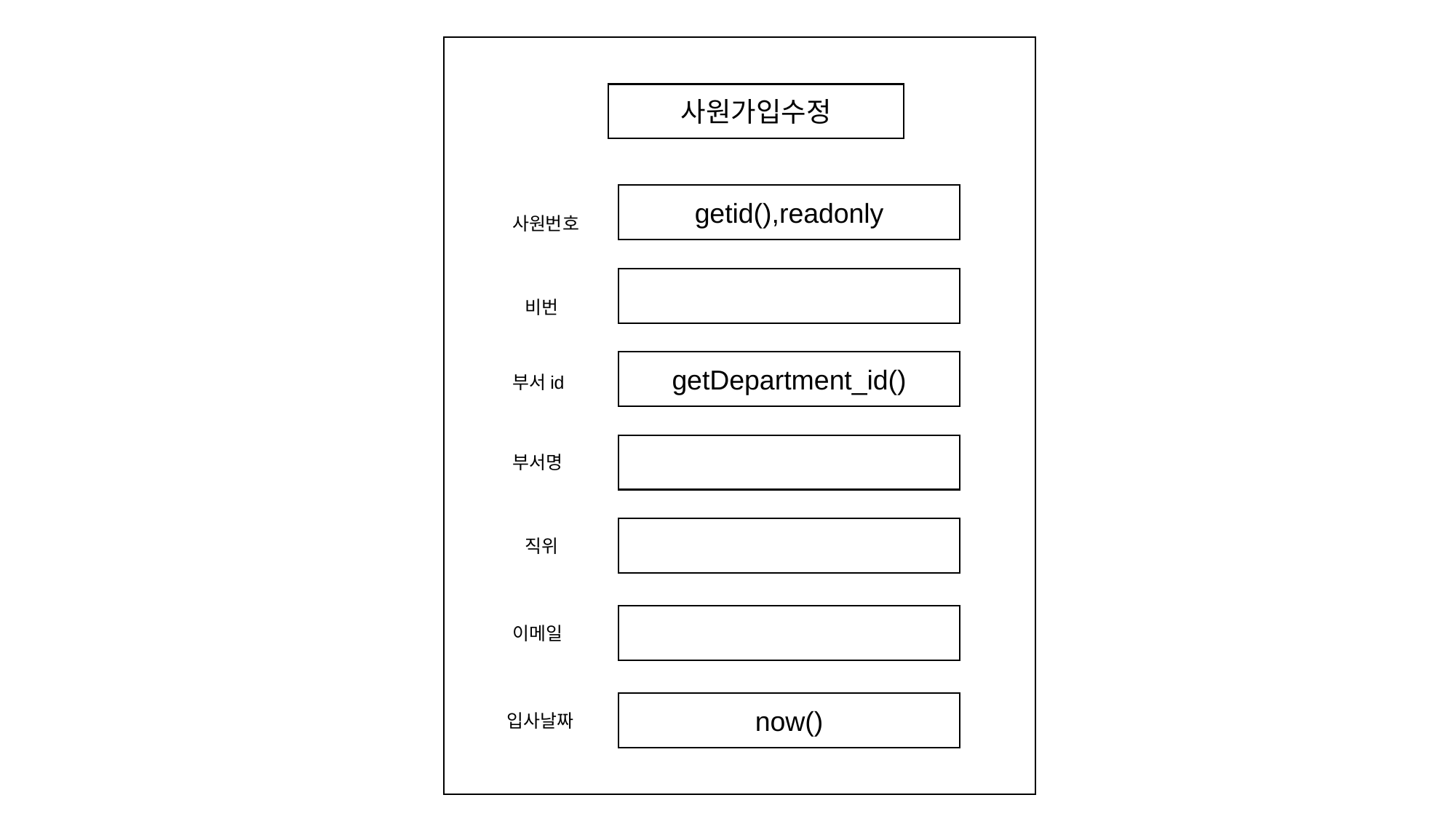

사원가입수정
getid(),readonly
사원번호

비번
getDepartment_id()
부서id

부서명

직위

이메일
now()
입사날짜